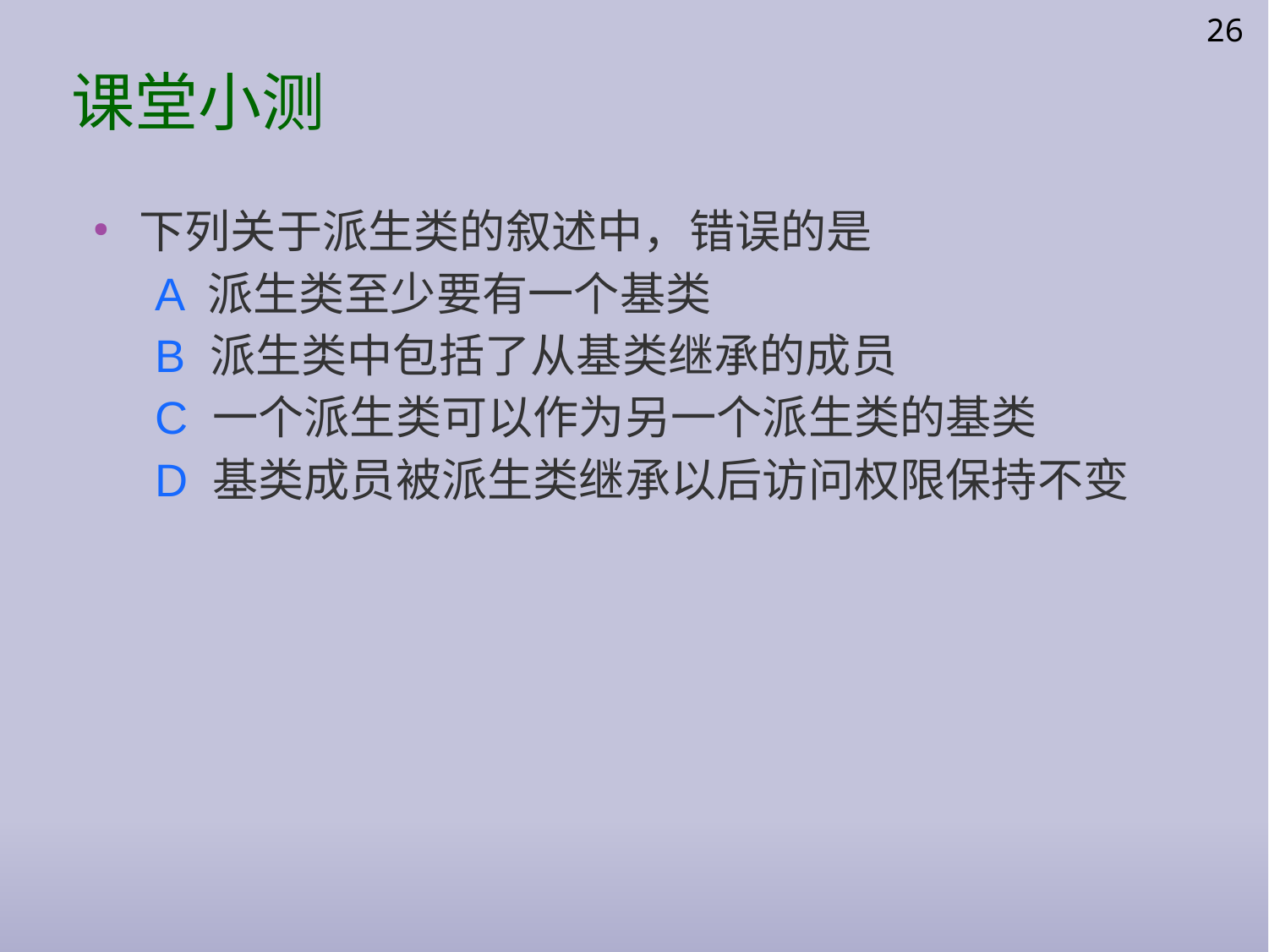

26
# 课堂小测
下列关于派生类的叙述中，错误的是
     A 派生类至少要有一个基类
     B 派生类中包括了从基类继承的成员
     C 一个派生类可以作为另一个派生类的基类
     D 基类成员被派生类继承以后访问权限保持不变